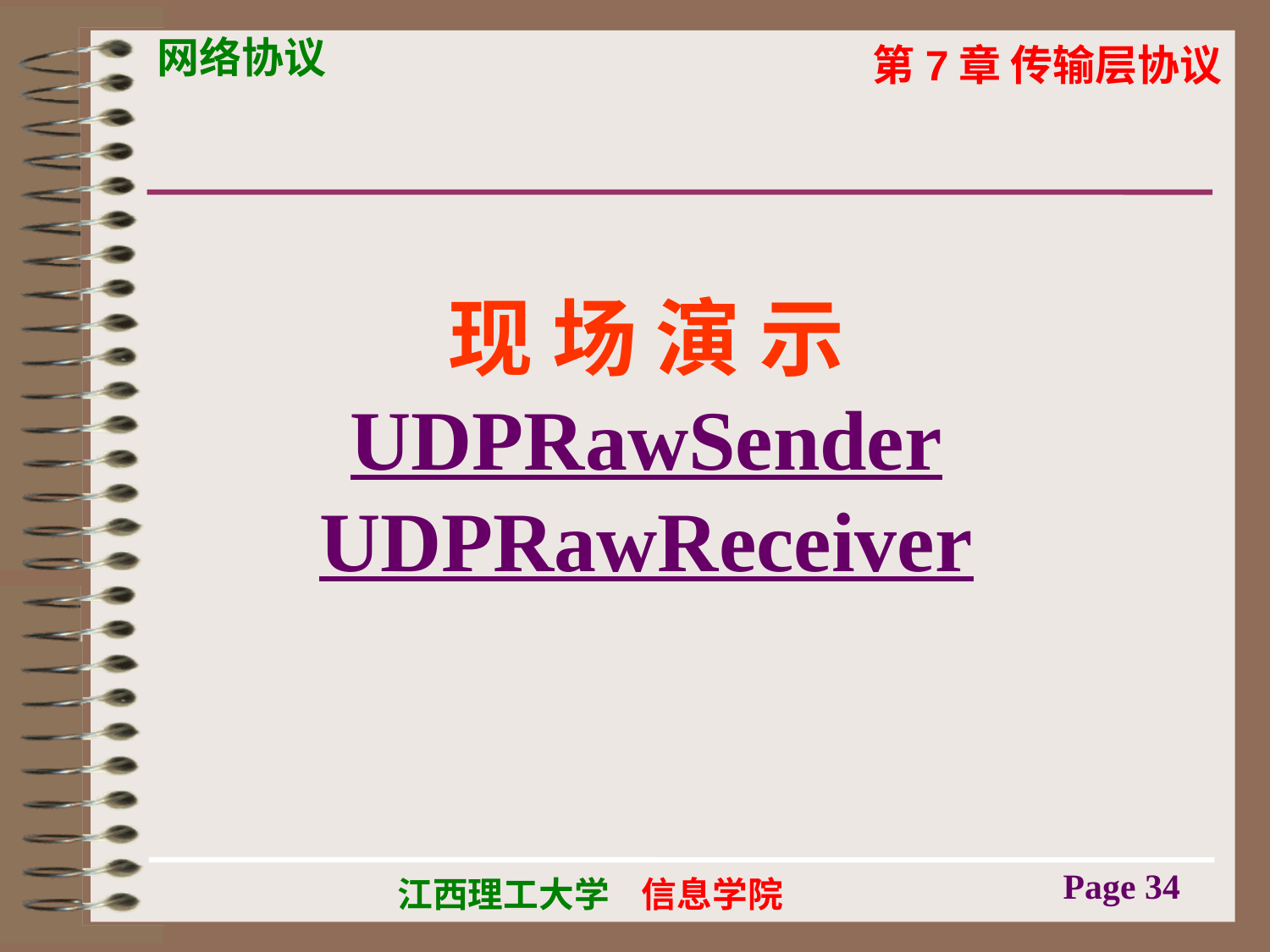

# 现 场 演 示 UDPRawSender UDPRawReceiver
Page 34